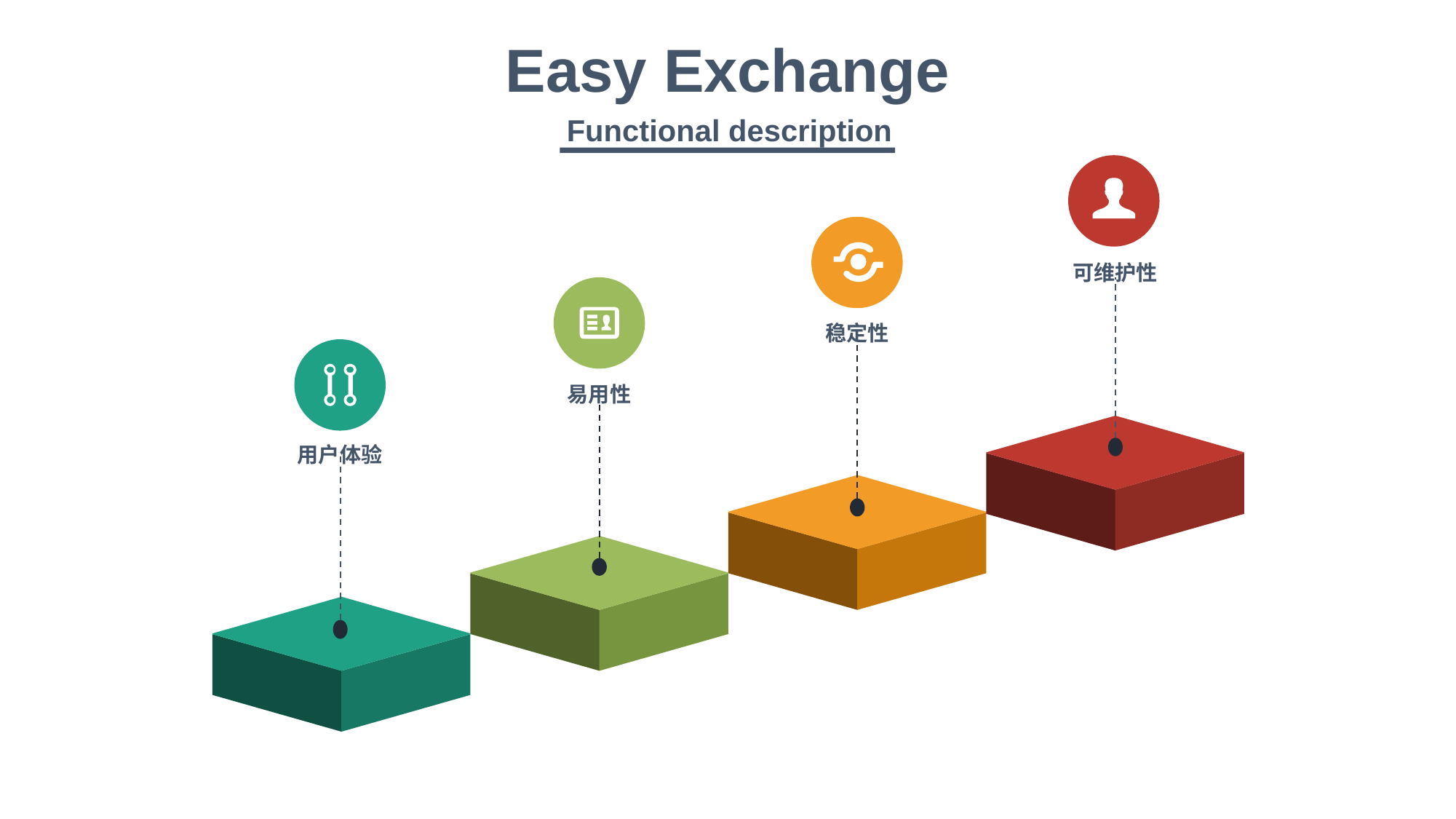

Easy Exchange
Functional description

可维护性

稳定性

易用性

用户体验